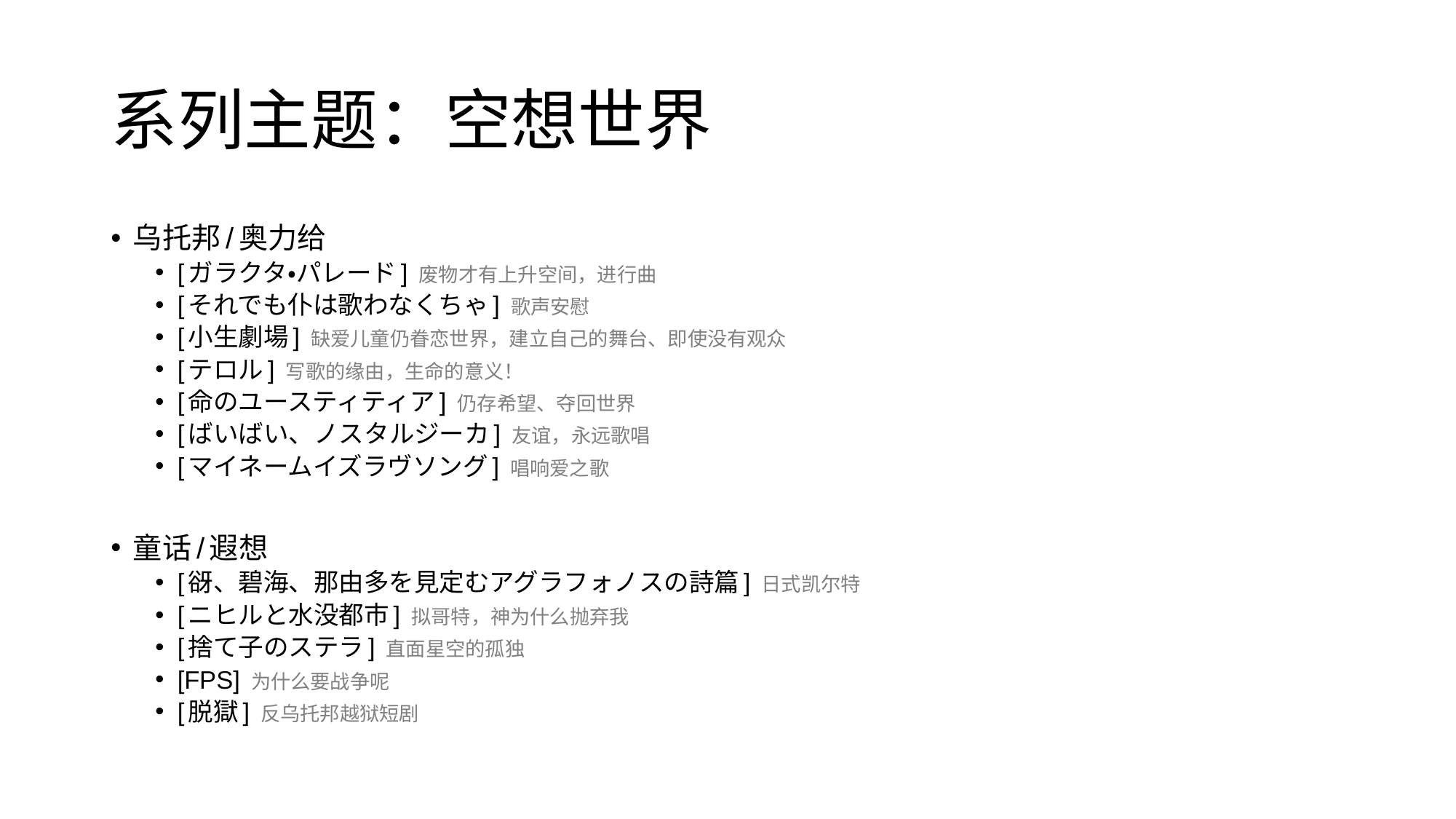

# 系列主题：空想世界
乌托邦/奥力给
[ガラクタ・パレード] 废物才有上升空间，进行曲
[それでも仆は歌わなくちゃ] 歌声安慰
[小生劇場] 缺爱儿童仍眷恋世界，建立自己的舞台、即使没有观众
[テロル] 写歌的缘由，生命的意义！
[命のユースティティア] 仍存希望、夺回世界
[ばいばい、ノスタルジーカ] 友谊，永远歌唱
[マイネームイズラヴソング] 唱响爱之歌

童话/遐想
[谺、碧海、那由多を見定むアグラフォノスの詩篇] 日式凯尔特
[ニヒルと水没都市] 拟哥特，神为什么抛弃我
[捨て子のステラ] 直面星空的孤独
[FPS] 为什么要战争呢
[脱獄] 反乌托邦越狱短剧